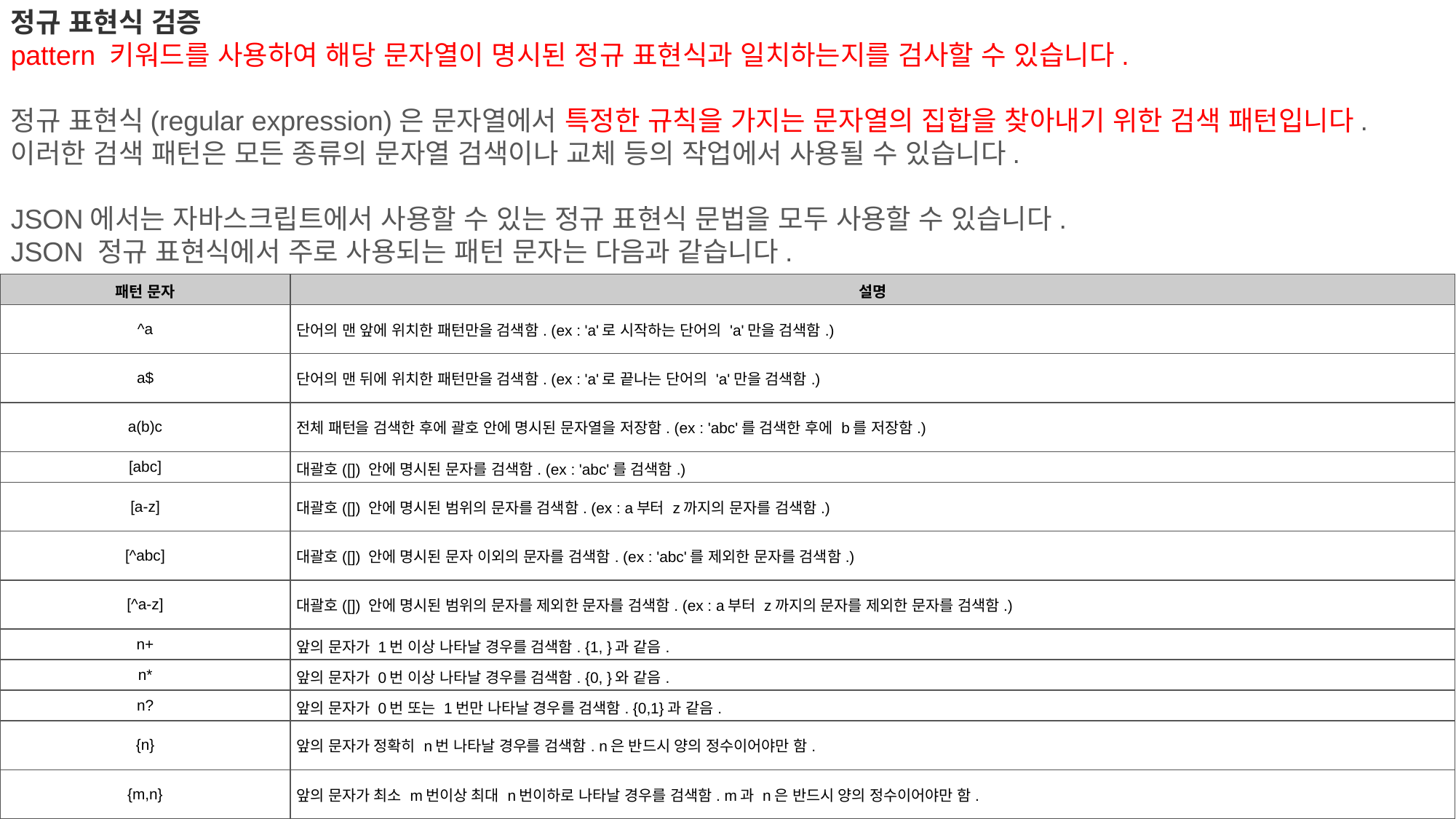

정규 표현식 검증
pattern 키워드를 사용하여 해당 문자열이 명시된 정규 표현식과 일치하는지를 검사할 수 있습니다.

정규 표현식(regular expression)은 문자열에서 특정한 규칙을 가지는 문자열의 집합을 찾아내기 위한 검색 패턴입니다.
이러한 검색 패턴은 모든 종류의 문자열 검색이나 교체 등의 작업에서 사용될 수 있습니다.

JSON에서는 자바스크립트에서 사용할 수 있는 정규 표현식 문법을 모두 사용할 수 있습니다.
JSON 정규 표현식에서 주로 사용되는 패턴 문자는 다음과 같습니다.
| 패턴 문자 | 설명 |
| --- | --- |
| ^a | 단어의 맨 앞에 위치한 패턴만을 검색함. (ex : 'a'로 시작하는 단어의 'a'만을 검색함.) |
| a$ | 단어의 맨 뒤에 위치한 패턴만을 검색함. (ex : 'a'로 끝나는 단어의 'a'만을 검색함.) |
| a(b)c | 전체 패턴을 검색한 후에 괄호 안에 명시된 문자열을 저장함. (ex : 'abc'를 검색한 후에 b를 저장함.) |
| [abc] | 대괄호([]) 안에 명시된 문자를 검색함. (ex : 'abc'를 검색함.) |
| [a-z] | 대괄호([]) 안에 명시된 범위의 문자를 검색함. (ex : a부터 z까지의 문자를 검색함.) |
| [^abc] | 대괄호([]) 안에 명시된 문자 이외의 문자를 검색함. (ex : 'abc'를 제외한 문자를 검색함.) |
| [^a-z] | 대괄호([]) 안에 명시된 범위의 문자를 제외한 문자를 검색함. (ex : a부터 z까지의 문자를 제외한 문자를 검색함.) |
| n+ | 앞의 문자가 1번 이상 나타날 경우를 검색함. {1, }과 같음. |
| n\* | 앞의 문자가 0번 이상 나타날 경우를 검색함. {0, }와 같음. |
| n? | 앞의 문자가 0번 또는 1번만 나타날 경우를 검색함. {0,1}과 같음. |
| {n} | 앞의 문자가 정확히 n번 나타날 경우를 검색함. n은 반드시 양의 정수이어야만 함. |
| {m,n} | 앞의 문자가 최소 m번이상 최대 n번이하로 나타날 경우를 검색함. m과 n은 반드시 양의 정수이어야만 함. |